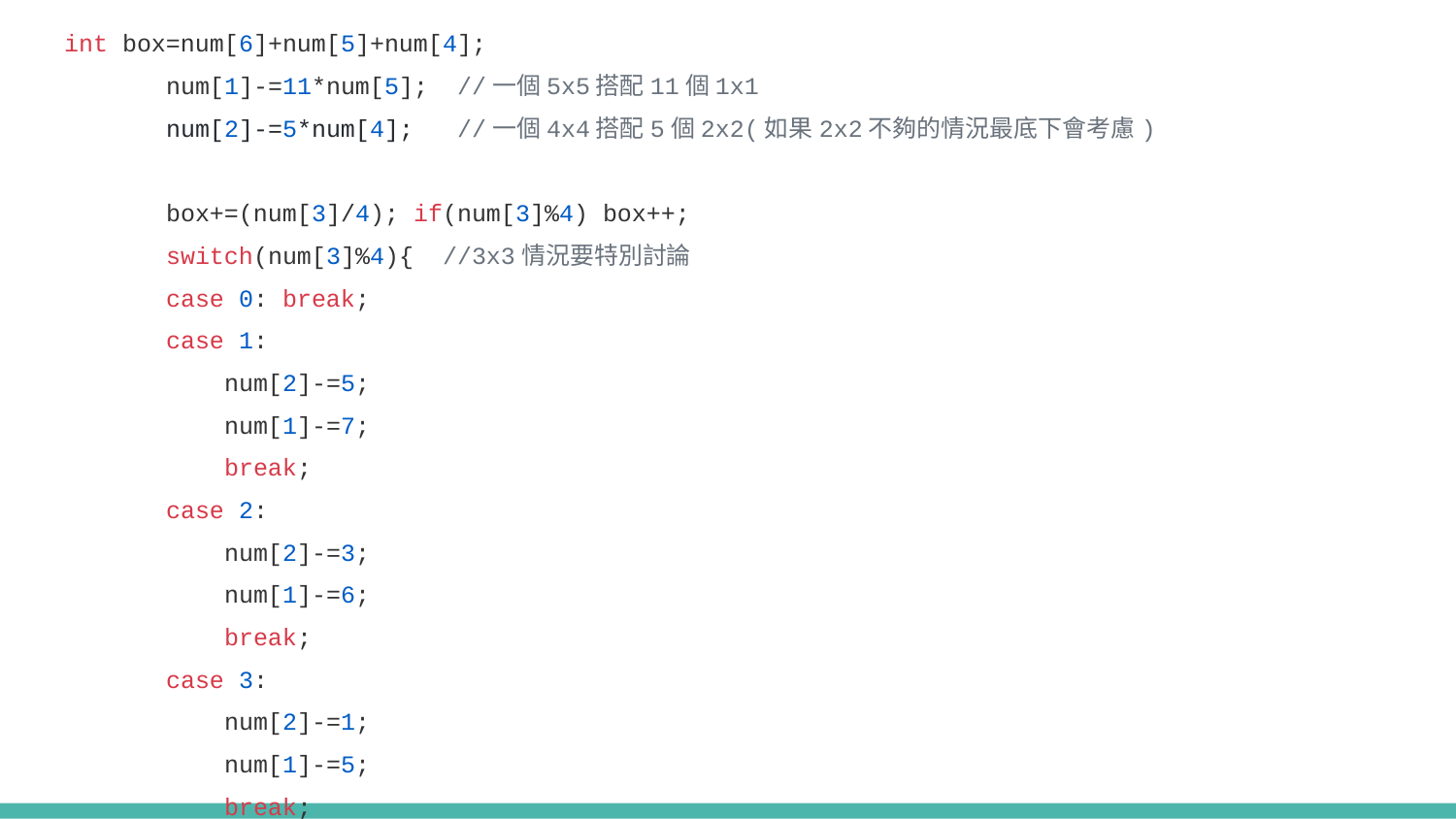

int box=num[6]+num[5]+num[4];
       num[1]-=11*num[5];  //一個5x5搭配11個1x1
  num[2]-=5*num[4];   //一個4x4搭配5個2x2(如果2x2不夠的情況最底下會考慮)

       box+=(num[3]/4); if(num[3]%4) box++;
       switch(num[3]%4){  //3x3情況要特別討論
       case 0: break;
       case 1:
           num[2]-=5;
           num[1]-=7;
           break;
       case 2:
           num[2]-=3;
           num[1]-=6;
           break;
       case 3:
           num[2]-=1;
           num[1]-=5;
           break;
       }

#